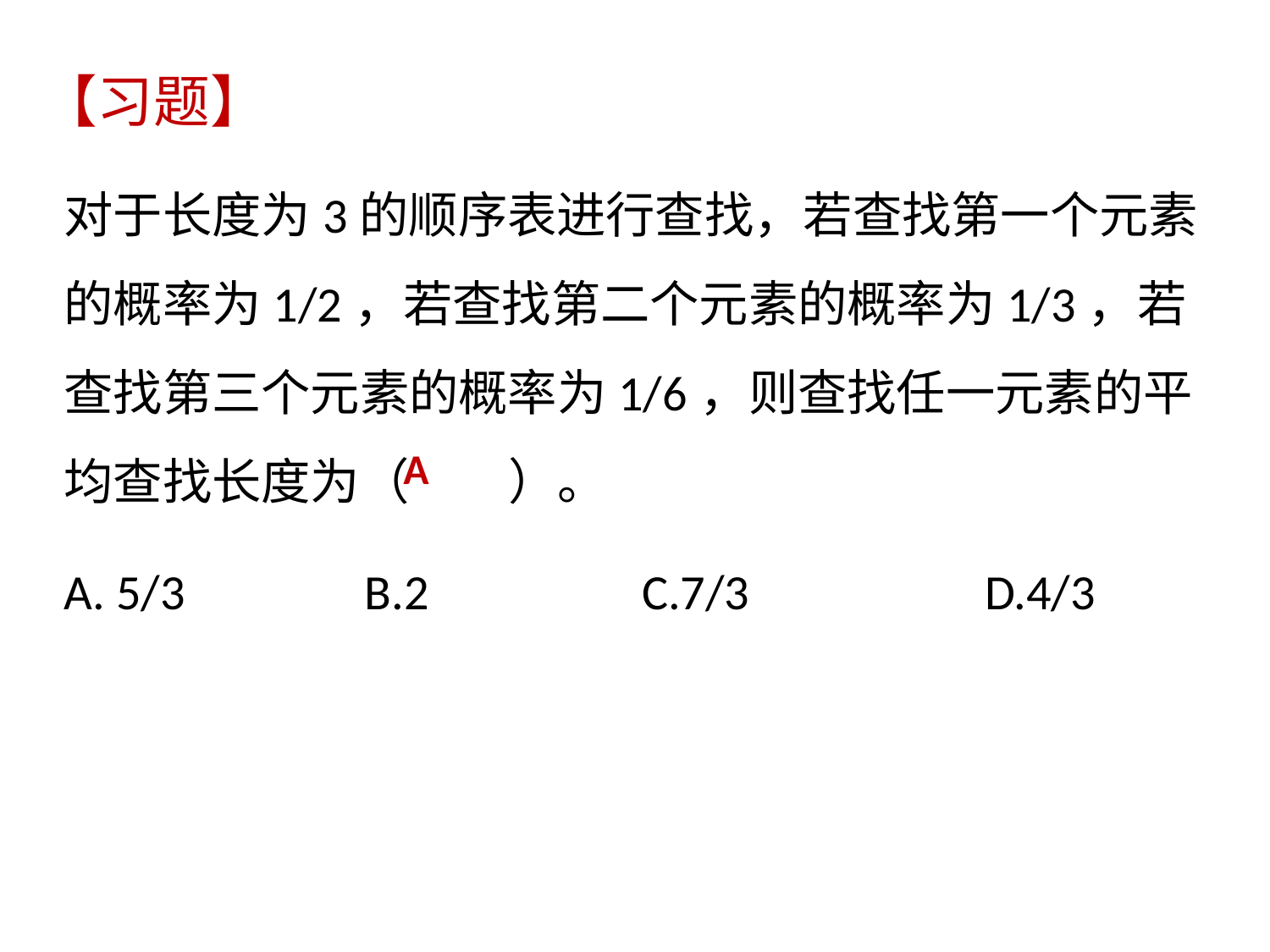

【习题】
对于长度为3的顺序表进行查找，若查找第一个元素的概率为1/2，若查找第二个元素的概率为1/3，若查找第三个元素的概率为1/6，则查找任一元素的平均查找长度为（         ）。
A. 5/3                B.2                   C.7/3                     D.4/3
A